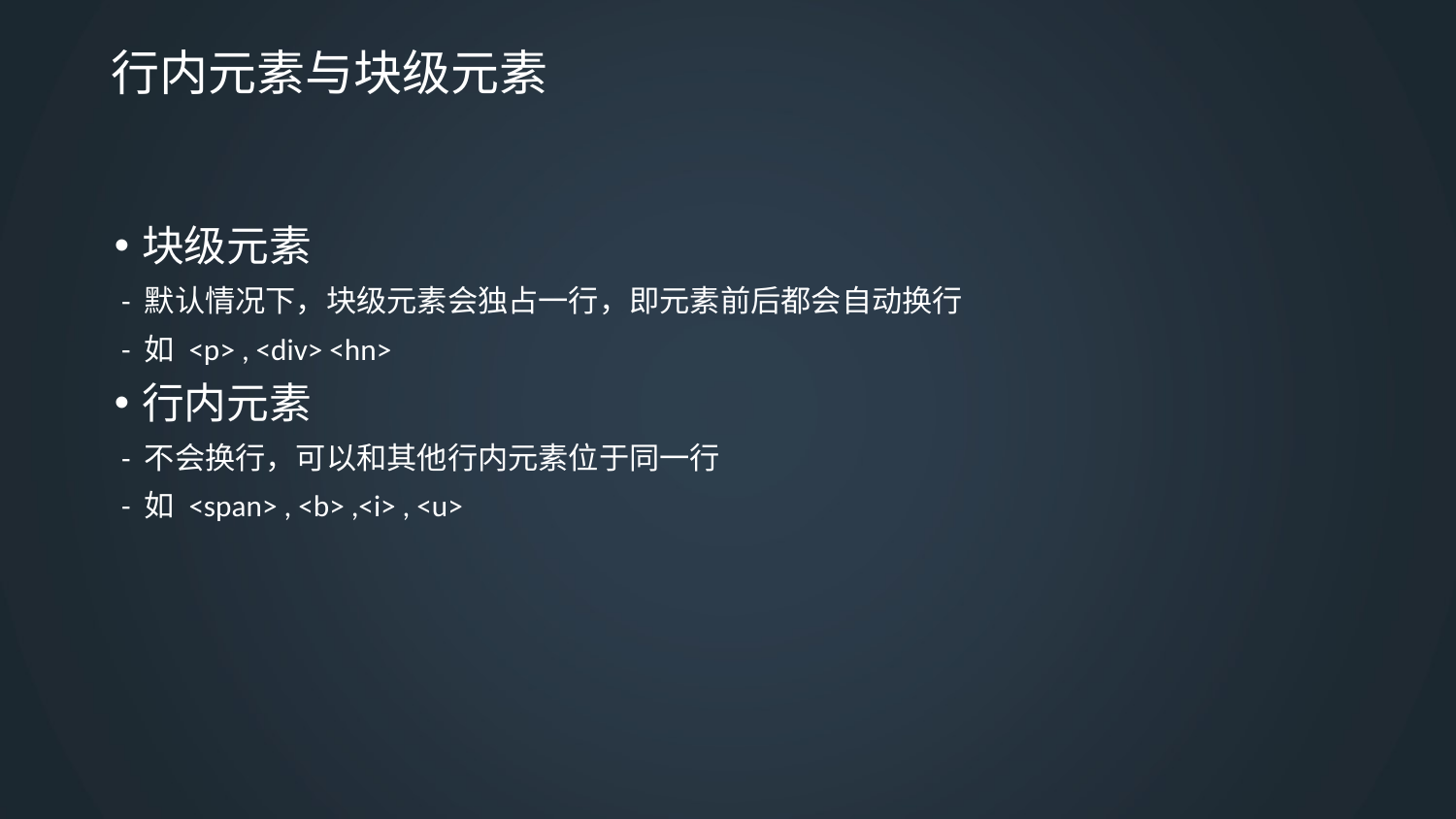

# 行内元素与块级元素
块级元素
 - 默认情况下，块级元素会独占一行，即元素前后都会自动换行
 - 如 <p> , <div> <hn>
行内元素
 - 不会换行，可以和其他行内元素位于同一行
 - 如 <span> , <b> ,<i> , <u>